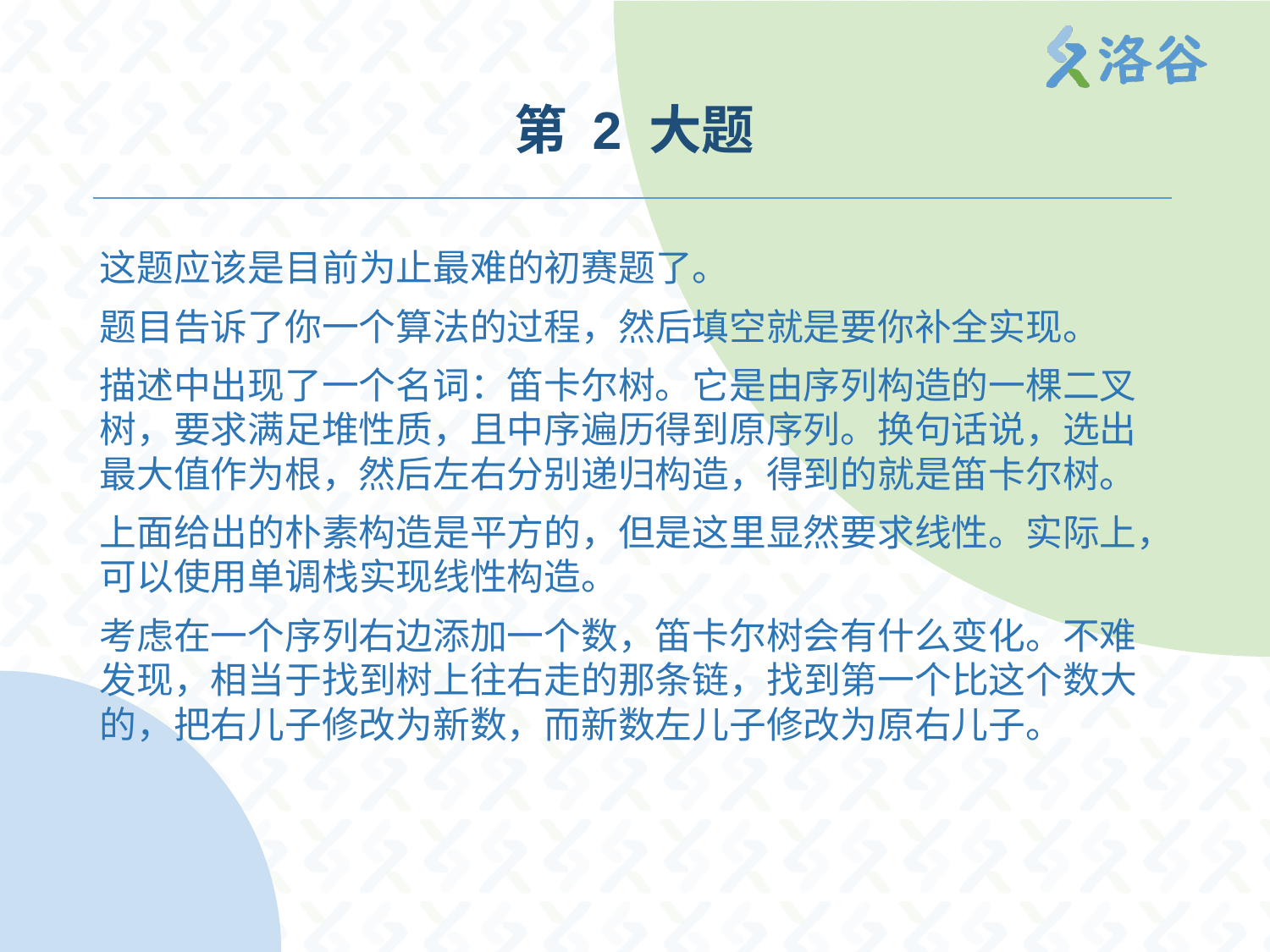

# 第 2 大题
这题应该是目前为止最难的初赛题了。
题目告诉了你一个算法的过程，然后填空就是要你补全实现。
描述中出现了一个名词：笛卡尔树。它是由序列构造的一棵二叉树，要求满足堆性质，且中序遍历得到原序列。换句话说，选出最大值作为根，然后左右分别递归构造，得到的就是笛卡尔树。
上面给出的朴素构造是平方的，但是这里显然要求线性。实际上，可以使用单调栈实现线性构造。
考虑在一个序列右边添加一个数，笛卡尔树会有什么变化。不难发现，相当于找到树上往右走的那条链，找到第一个比这个数大的，把右儿子修改为新数，而新数左儿子修改为原右儿子。